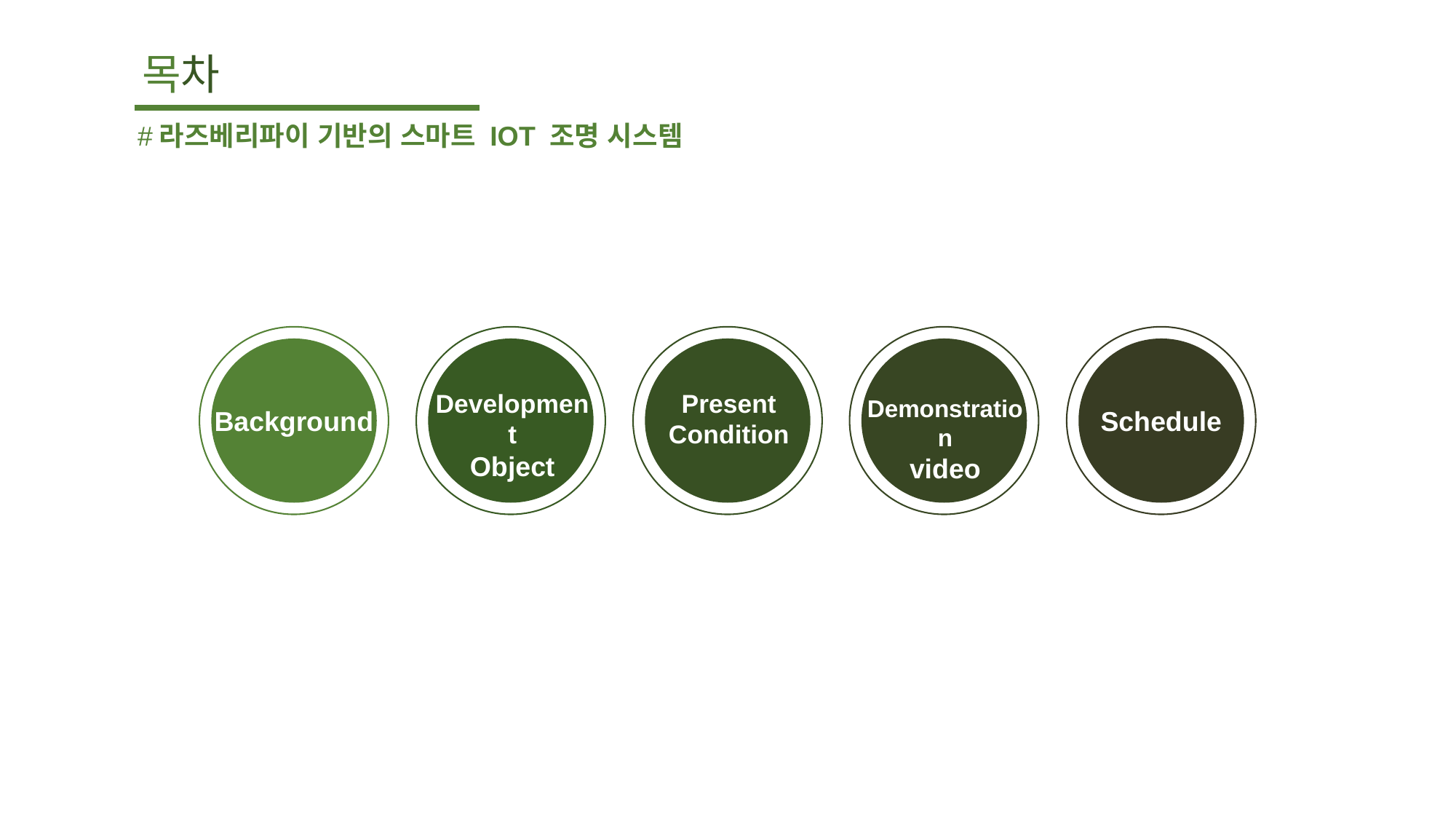

목차
#라즈베리파이 기반의 스마트 IOT 조명 시스템

Development
Object
Present
Condition
Demonstration
video
Background
Schedule